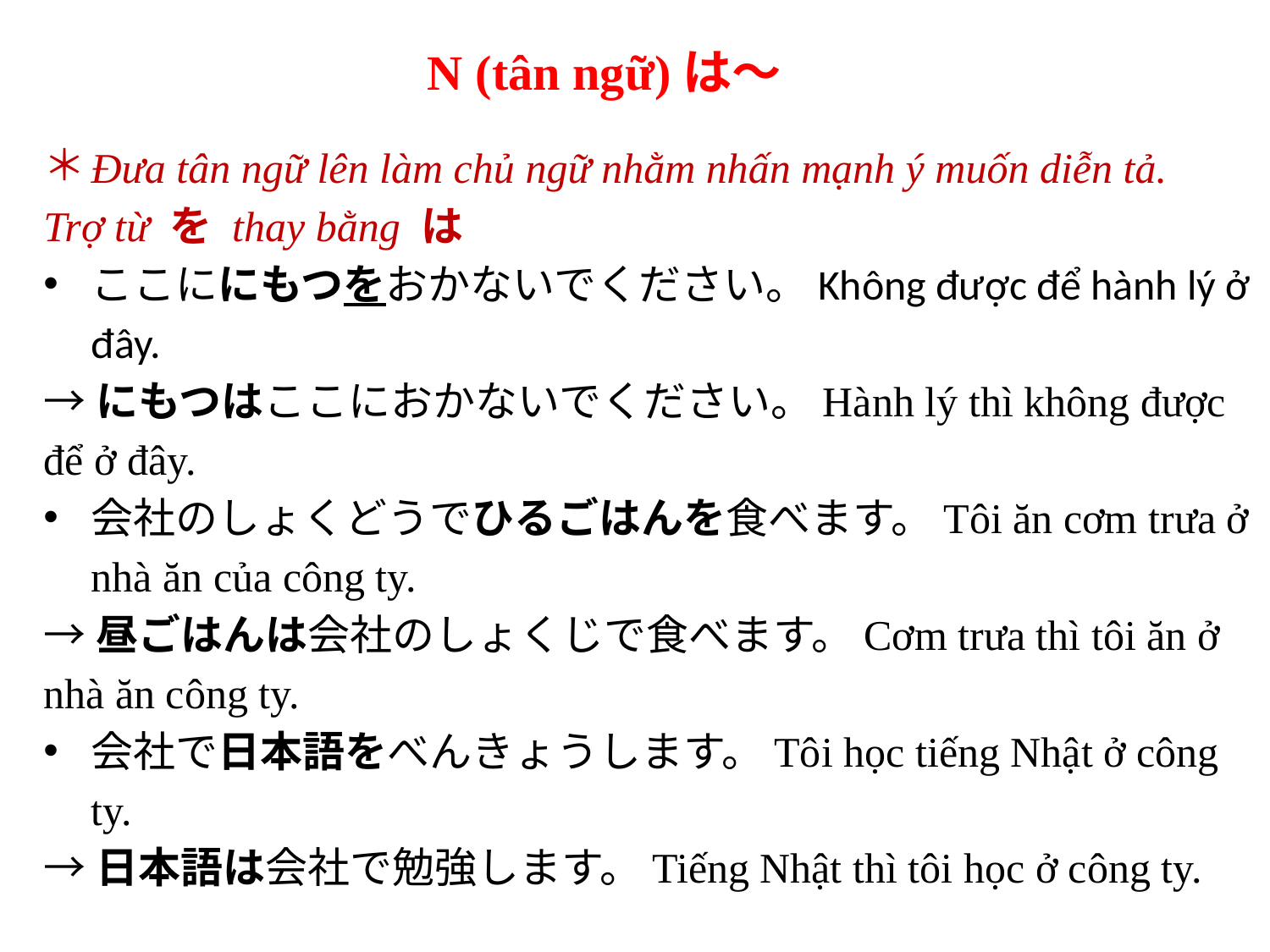

N (tân ngữ)は～
Đưa tân ngữ lên làm chủ ngữ nhằm nhấn mạnh ý muốn diễn tả.
Trợ từ を thay bằng は
ここににもつをおかないでください。Không được để hành lý ở đây.
→にもつはここにおかないでください。Hành lý thì không được để ở đây.
会社のしょくどうでひるごはんを食べます。Tôi ăn cơm trưa ở nhà ăn của công ty.
→昼ごはんは会社のしょくじで食べます。Cơm trưa thì tôi ăn ở nhà ăn công ty.
会社で日本語をべんきょうします。Tôi học tiếng Nhật ở công ty.
→日本語は会社で勉強します。Tiếng Nhật thì tôi học ở công ty.